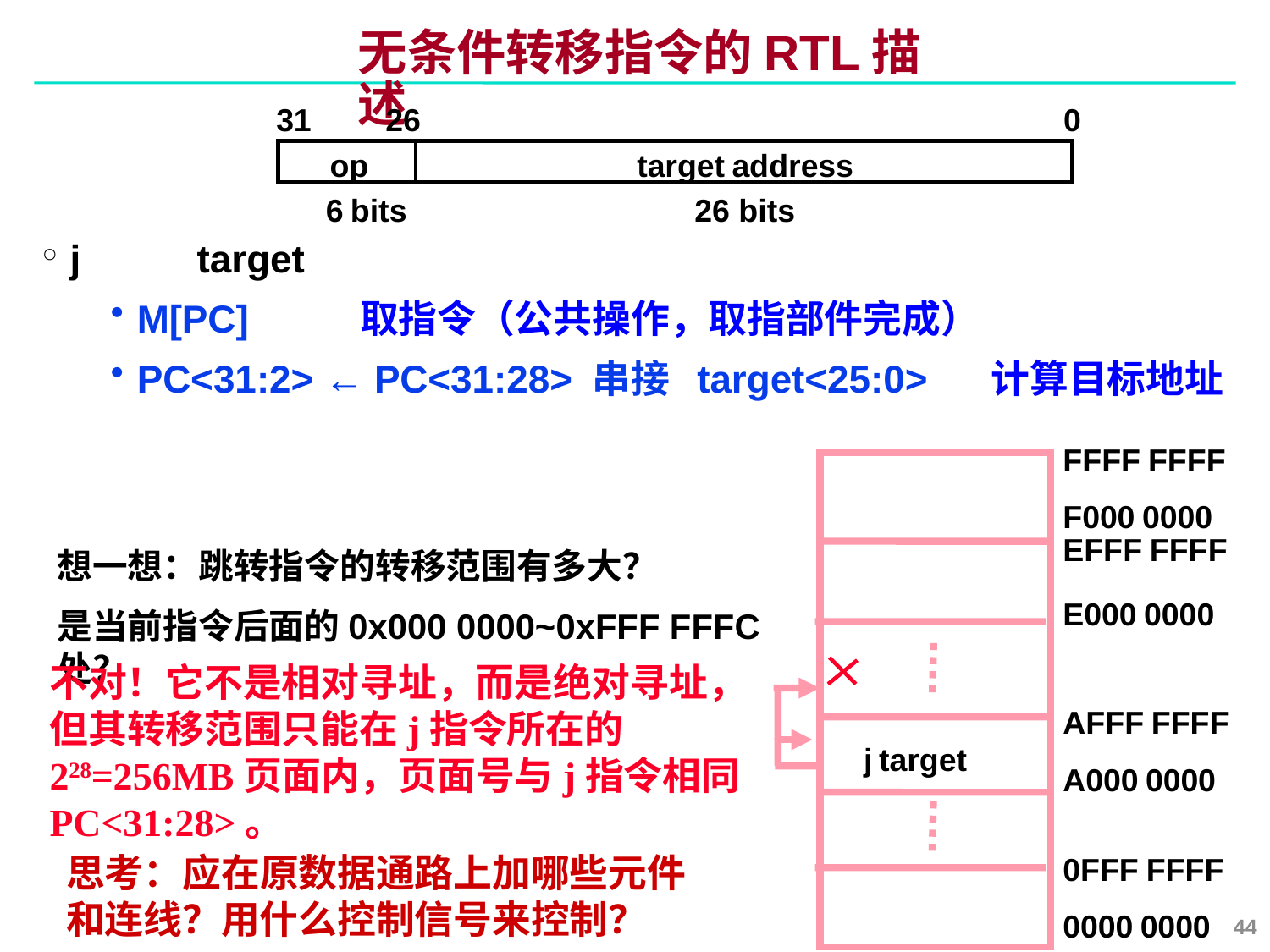

# 无条件转移指令的RTL描述
31
26
0
op

target address

6 bits
26 bits
j	target
M[PC]	        取指令（公共操作，取指部件完成）
PC<31:2> ← PC<31:28> 串接  target<25:0>     计算目标地址
FFFF FFFF

F000 0000
EFFF FFFF

E000 0000

AFFF FFFF

A000 0000

0FFF FFFF

0000 0000

j target

想一想：跳转指令的转移范围有多大？
是当前指令后面的0x000 0000~0xFFF FFFC 处？
不对！它不是相对寻址，而是绝对寻址，但其转移范围只能在j指令所在的228=256MB页面内，页面号与j指令相同PC<31:28>。

思考：应在原数据通路上加哪些元件和连线？用什么控制信号来控制？
44